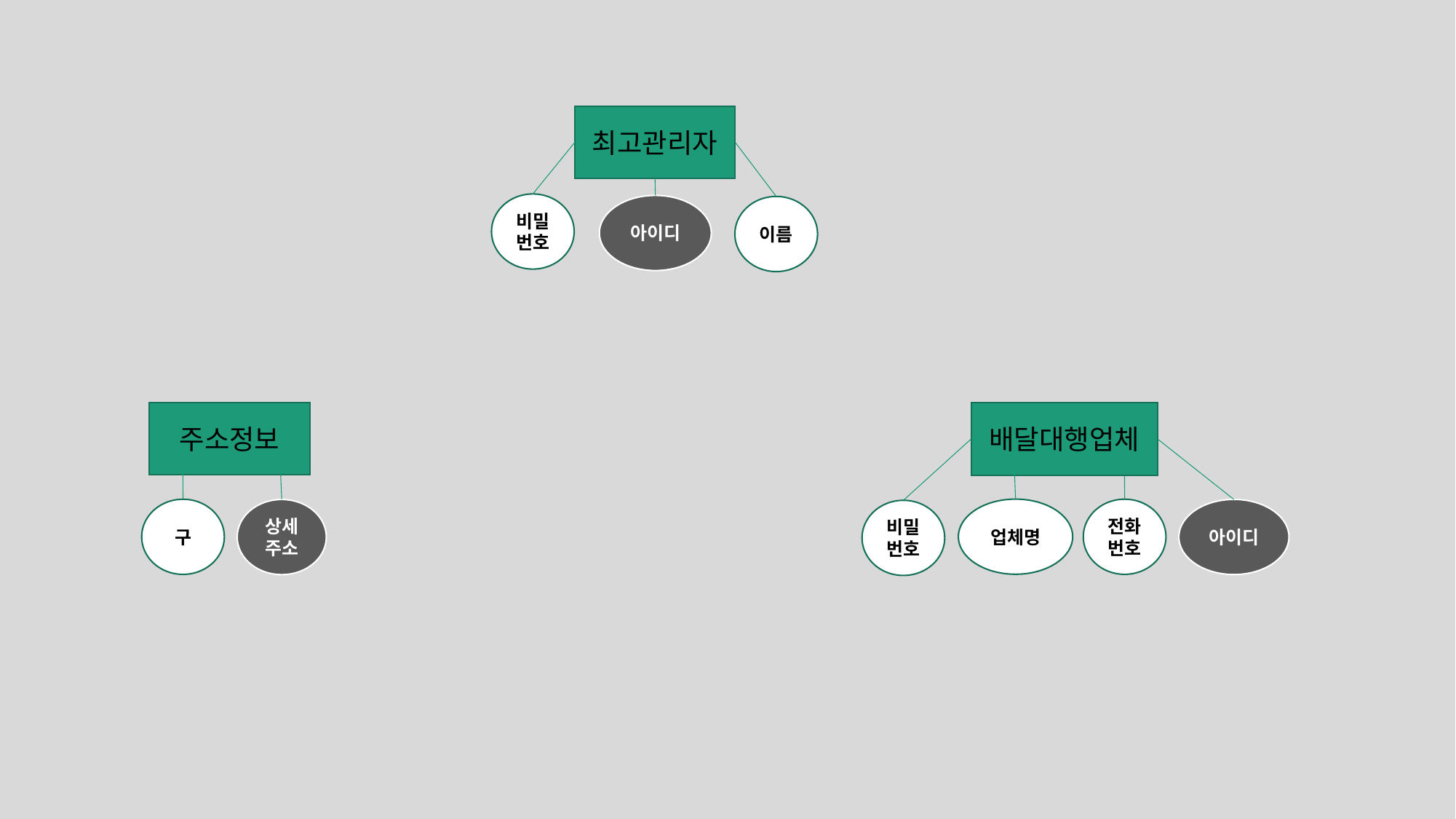

최고관리자
비밀번호
아이디
이름
주소정보
배달대행업체
업체명
전화번호
구
아이디
상세주소
비밀번호